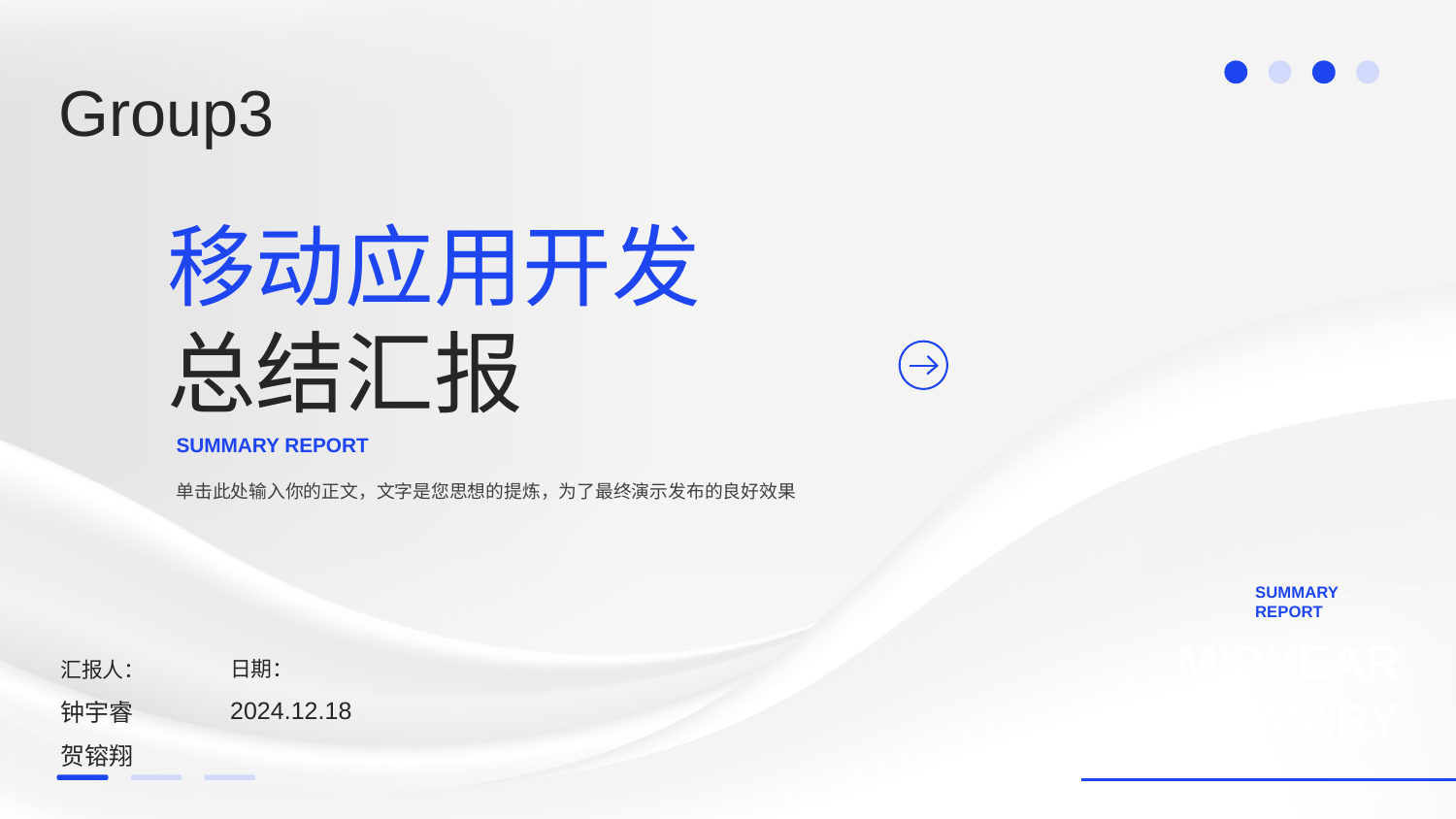

Group3
移动应用开发
总结汇报

SUMMARY REPORT
单击此处输入你的正文，文字是您思想的提炼，为了最终演示发布的良好效果
SUMMARY REPORT
MIDYEAR SUMMARY
日期：
2024.12.18
汇报人：
钟宇睿
贺镕翔